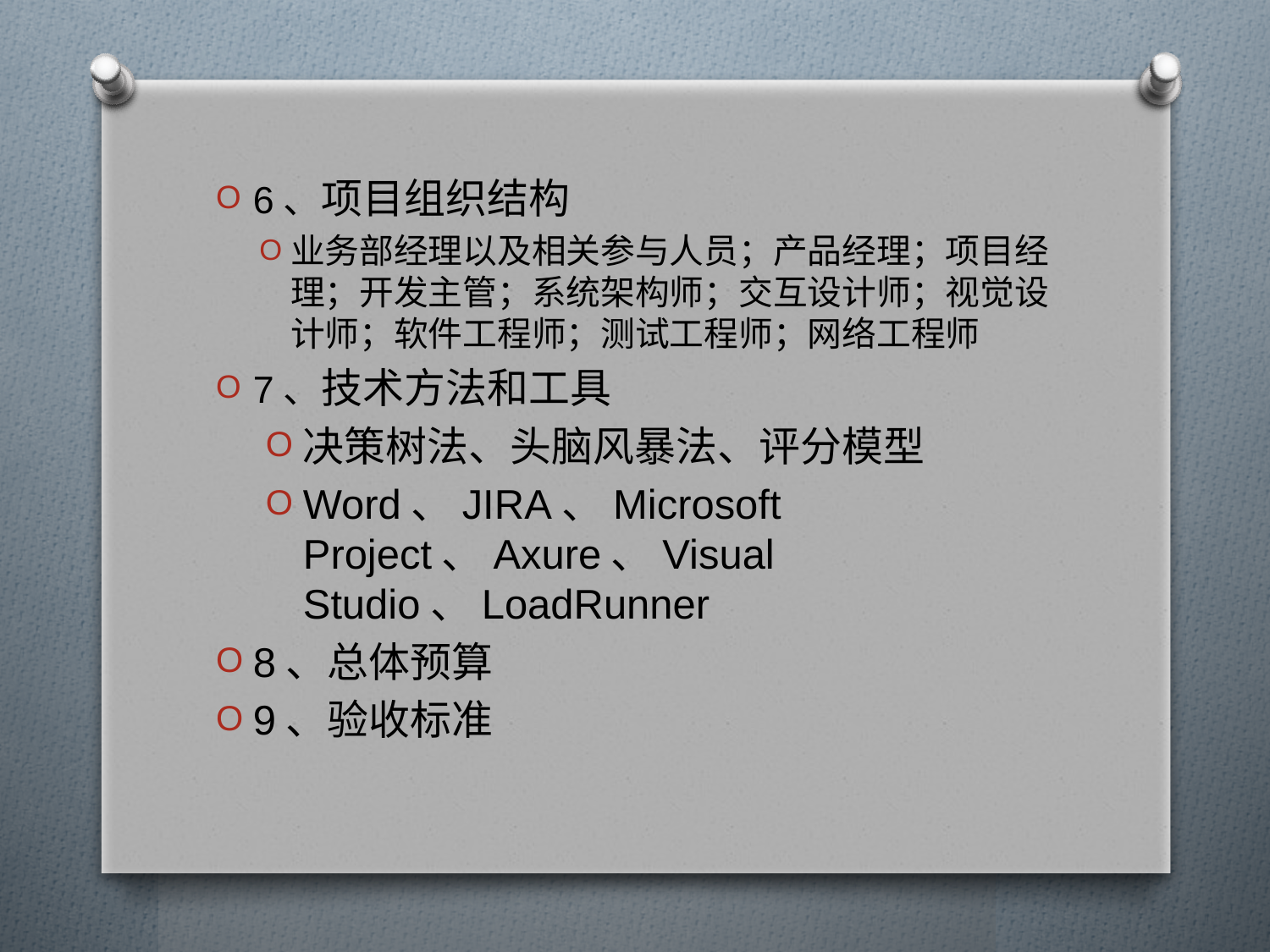

6、项目组织结构
业务部经理以及相关参与人员；产品经理；项目经理；开发主管；系统架构师；交互设计师；视觉设计师；软件工程师；测试工程师；网络工程师
7、技术方法和工具
决策树法、头脑风暴法、评分模型
Word、JIRA、Microsoft Project、Axure、Visual Studio、LoadRunner
8、总体预算
9、验收标准